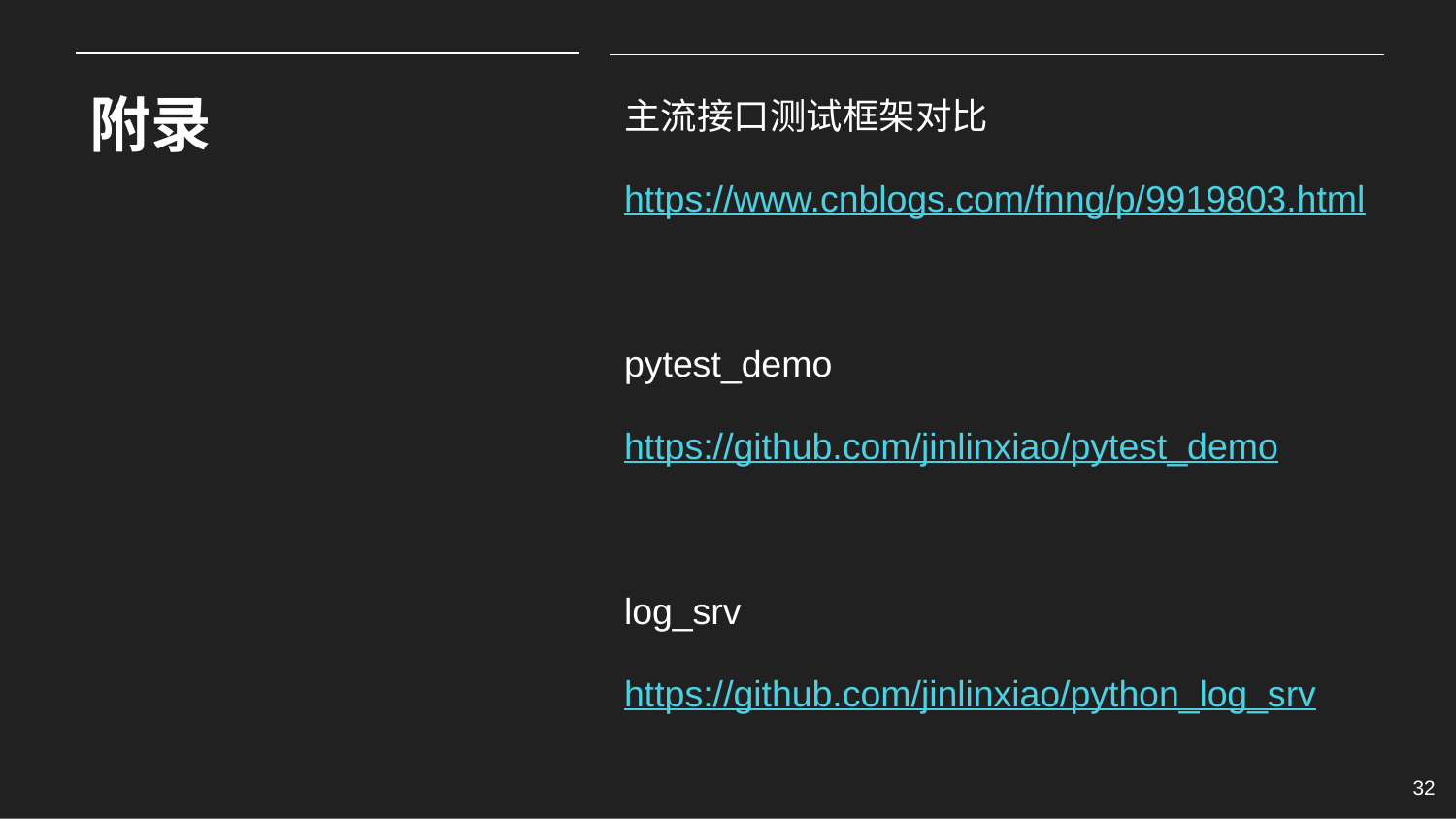

# 附录
主流接口测试框架对比
https://www.cnblogs.com/fnng/p/9919803.html

pytest_demo
https://github.com/jinlinxiao/pytest_demo

log_srv
https://github.com/jinlinxiao/python_log_srv
32